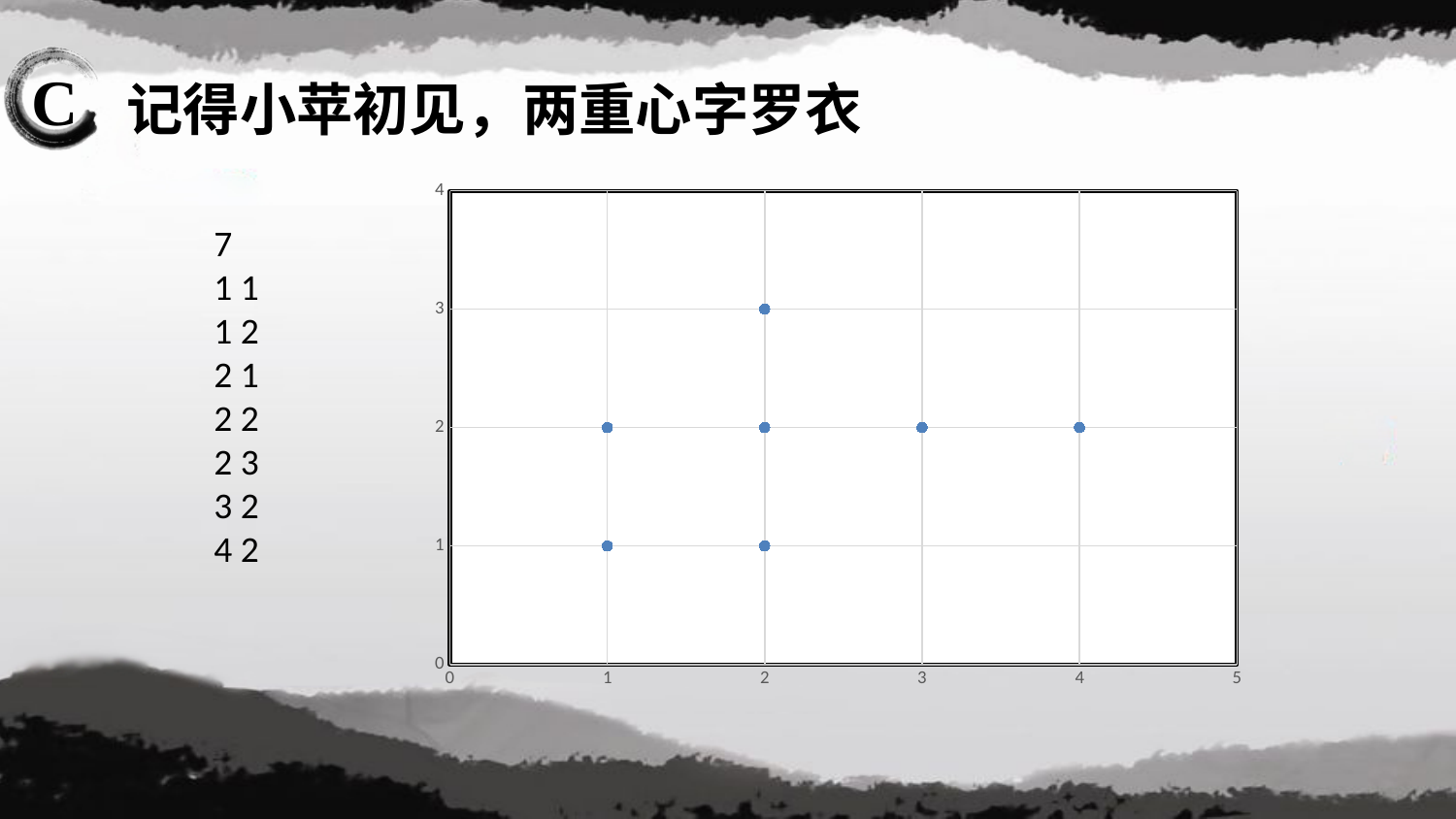

C
记得小苹初见，两重心字罗衣

### Chart

| Category | Y 值 |
|---|---|
7
1 1
1 2
2 1
2 2
2 3
3 2
4 2